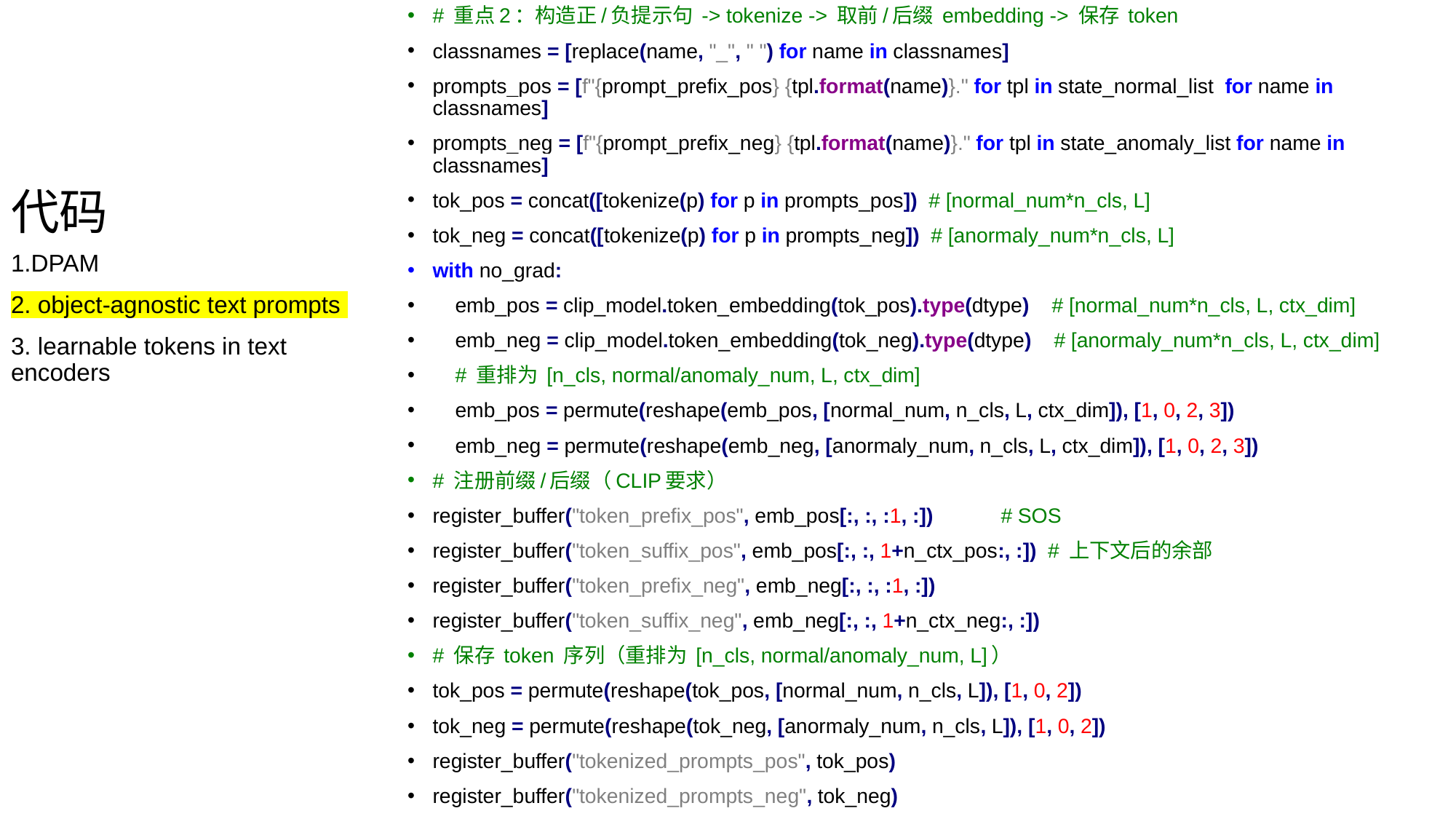

# 重点2：构造正/负提示句 -> tokenize -> 取前/后缀 embedding -> 保存 token
classnames = [replace(name, "_", " ") for name in classnames]
prompts_pos = [f"{prompt_prefix_pos} {tpl.format(name)}." for tpl in state_normal_list  for name in classnames]
prompts_neg = [f"{prompt_prefix_neg} {tpl.format(name)}." for tpl in state_anomaly_list for name in classnames]
tok_pos = concat([tokenize(p) for p in prompts_pos])  # [normal_num*n_cls, L]
tok_neg = concat([tokenize(p) for p in prompts_neg])  # [anormaly_num*n_cls, L]
with no_grad:
    emb_pos = clip_model.token_embedding(tok_pos).type(dtype)    # [normal_num*n_cls, L, ctx_dim]
    emb_neg = clip_model.token_embedding(tok_neg).type(dtype)    # [anormaly_num*n_cls, L, ctx_dim]
    # 重排为 [n_cls, normal/anomaly_num, L, ctx_dim]
    emb_pos = permute(reshape(emb_pos, [normal_num, n_cls, L, ctx_dim]), [1, 0, 2, 3])
    emb_neg = permute(reshape(emb_neg, [anormaly_num, n_cls, L, ctx_dim]), [1, 0, 2, 3])
# 注册前缀/后缀（CLIP要求）
register_buffer("token_prefix_pos", emb_pos[:, :, :1, :])            # SOS
register_buffer("token_suffix_pos", emb_pos[:, :, 1+n_ctx_pos:, :])  # 上下文后的余部
register_buffer("token_prefix_neg", emb_neg[:, :, :1, :])
register_buffer("token_suffix_neg", emb_neg[:, :, 1+n_ctx_neg:, :])
# 保存 token 序列（重排为 [n_cls, normal/anomaly_num, L]）
tok_pos = permute(reshape(tok_pos, [normal_num, n_cls, L]), [1, 0, 2])
tok_neg = permute(reshape(tok_neg, [anormaly_num, n_cls, L]), [1, 0, 2])
register_buffer("tokenized_prompts_pos", tok_pos)
register_buffer("tokenized_prompts_neg", tok_neg)
# 代码
1.DPAM
2. object-agnostic text prompts
3. learnable tokens in text encoders